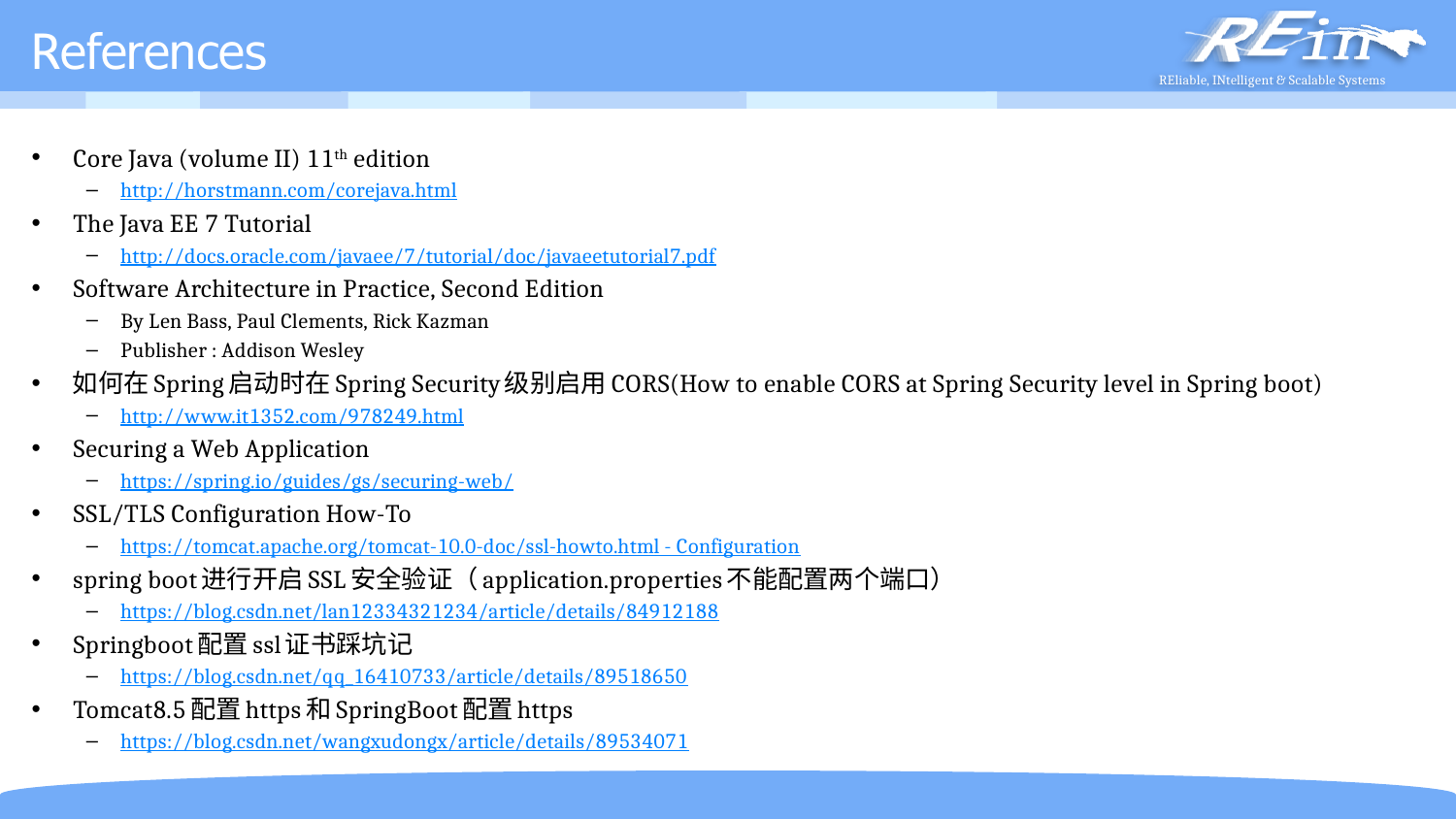

# References
Core Java (volume II) 11th edition
http://horstmann.com/corejava.html
The Java EE 7 Tutorial
http://docs.oracle.com/javaee/7/tutorial/doc/javaeetutorial7.pdf
Software Architecture in Practice, Second Edition
By Len Bass, Paul Clements, Rick Kazman
Publisher : Addison Wesley
如何在Spring启动时在Spring Security级别启用CORS(How to enable CORS at Spring Security level in Spring boot)
http://www.it1352.com/978249.html
Securing a Web Application
https://spring.io/guides/gs/securing-web/
SSL/TLS Configuration How-To
https://tomcat.apache.org/tomcat-10.0-doc/ssl-howto.html - Configuration
spring boot进行开启SSL安全验证（application.properties不能配置两个端口）
https://blog.csdn.net/lan12334321234/article/details/84912188
Springboot配置ssl证书踩坑记
https://blog.csdn.net/qq_16410733/article/details/89518650
Tomcat8.5配置https和SpringBoot配置https
https://blog.csdn.net/wangxudongx/article/details/89534071
51